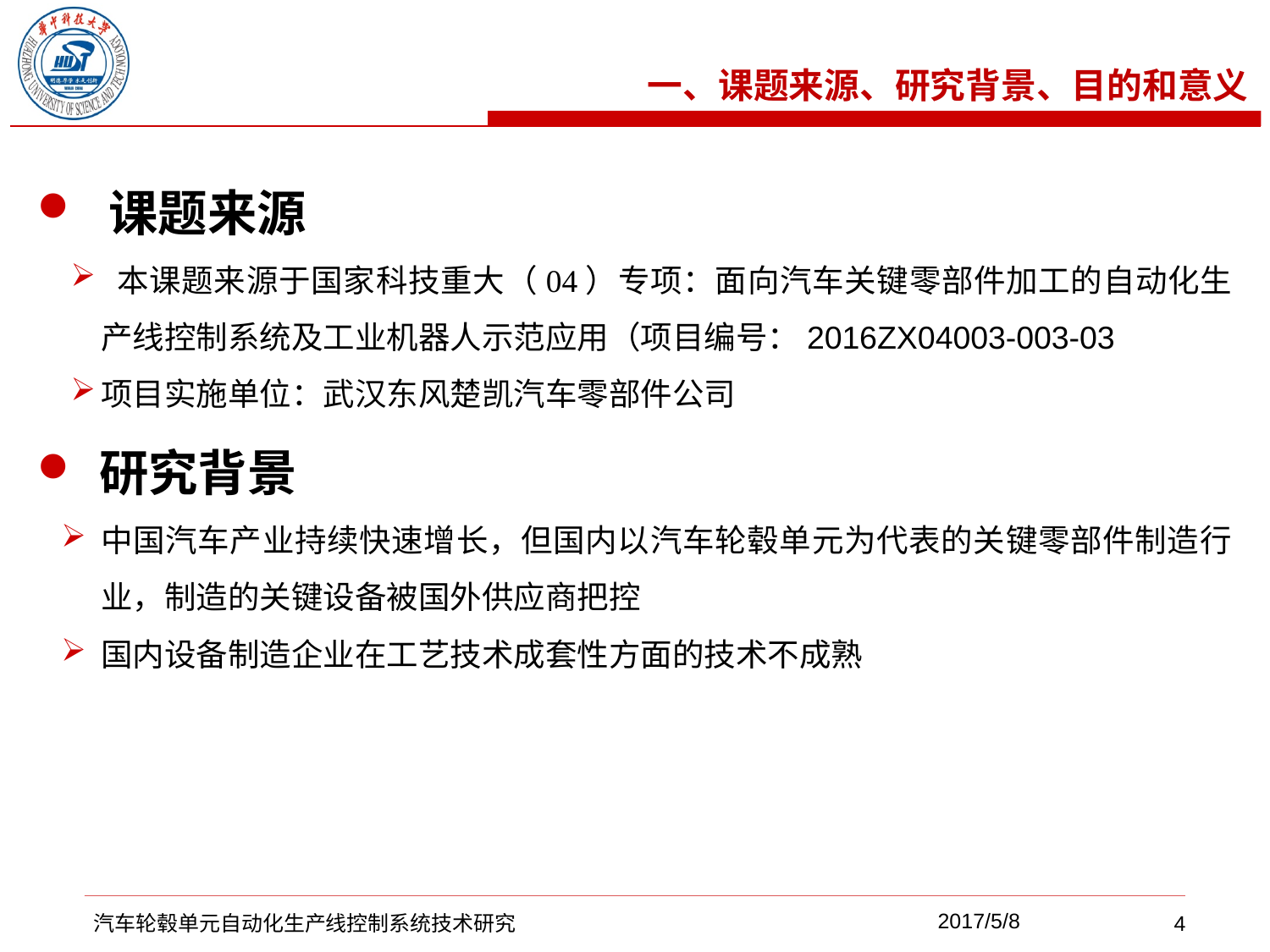

一、课题来源、研究背景、目的和意义

  课题来源
 本课题来源于国家科技重大（04）专项：面向汽车关键零部件加工的自动化生产线控制系统及工业机器人示范应用（项目编号：2016ZX04003-003-03
项目实施单位：武汉东风楚凯汽车零部件公司
 研究背景
中国汽车产业持续快速增长，但国内以汽车轮毂单元为代表的关键零部件制造行业，制造的关键设备被国外供应商把控
国内设备制造企业在工艺技术成套性方面的技术不成熟

2017/5/8
汽车轮毂单元自动化生产线控制系统技术研究
4